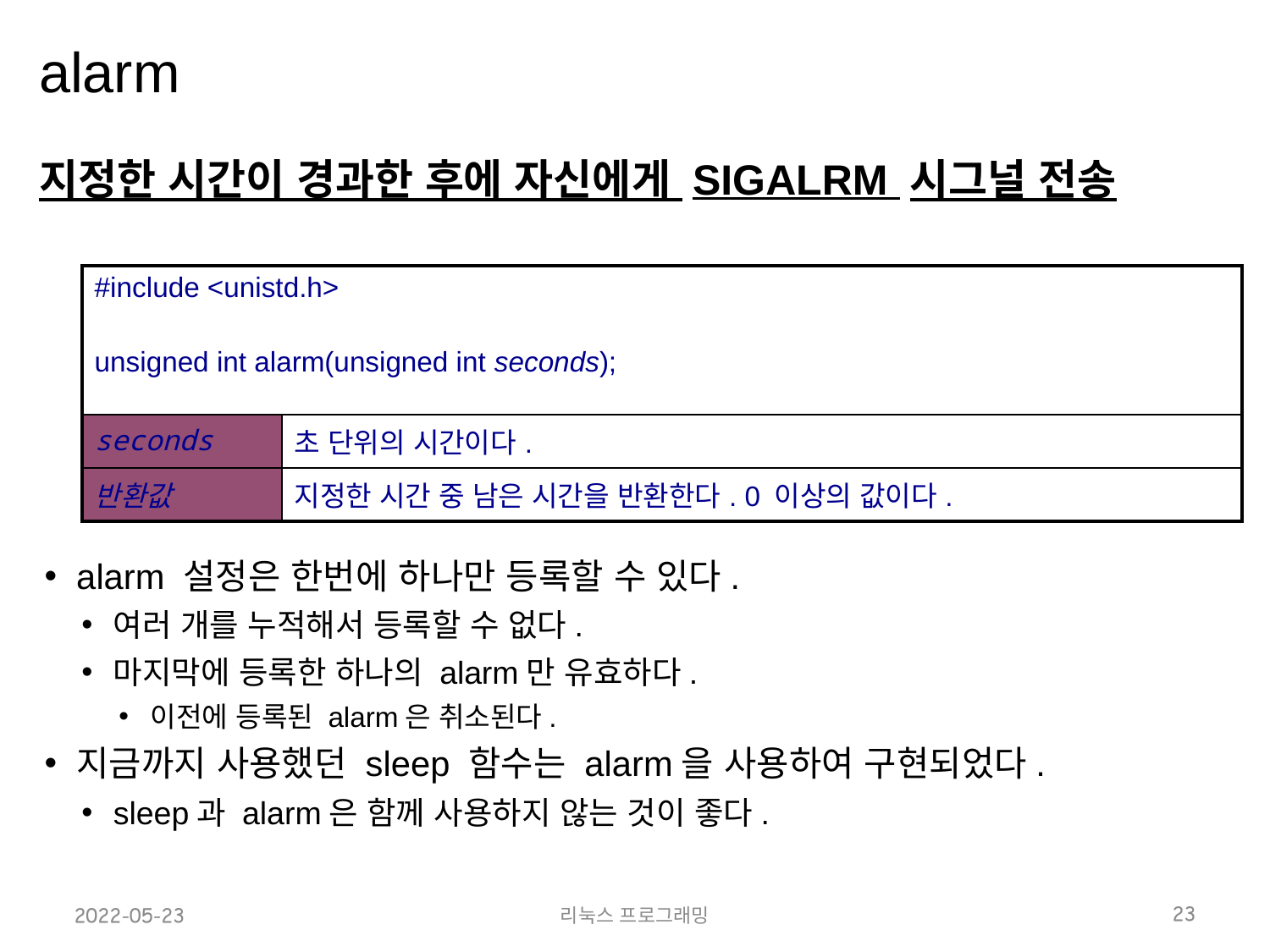

# alarm
지정한 시간이 경과한 후에 자신에게 SIGALRM 시그널 전송

alarm 설정은 한번에 하나만 등록할 수 있다.
여러 개를 누적해서 등록할 수 없다.
마지막에 등록한 하나의 alarm만 유효하다.
이전에 등록된 alarm은 취소된다.
지금까지 사용했던 sleep 함수는 alarm을 사용하여 구현되었다.
sleep과 alarm은 함께 사용하지 않는 것이 좋다.
| #include <unistd.h> unsigned int alarm(unsigned int seconds); |  |
| --- | --- |
| seconds | 초 단위의 시간이다. |
| 반환값 | 지정한 시간 중 남은 시간을 반환한다. 0 이상의 값이다. |
2022-05-23
리눅스 프로그래밍
23